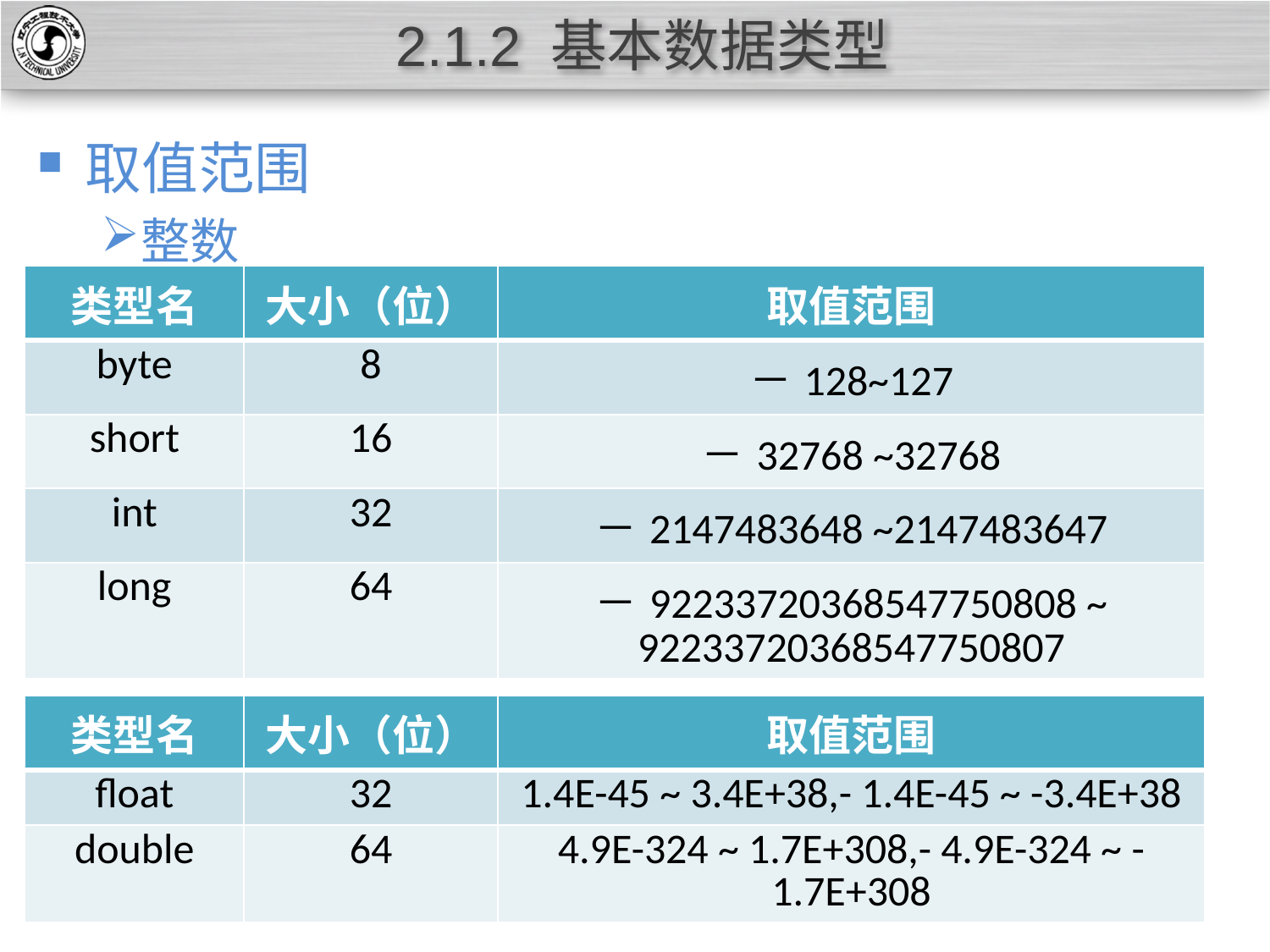

# 2.1.2 基本数据类型
取值范围
整数

浮点数
| 类型名 | 大小（位） | 取值范围 |
| --- | --- | --- |
| byte | 8 | －128~127 |
| short | 16 | －32768 ~32768 |
| int | 32 | －2147483648 ~2147483647 |
| long | 64 | －92233720368547750808 ~ 92233720368547750807 |
| 类型名 | 大小（位） | 取值范围 |
| --- | --- | --- |
| float | 32 | 1.4E-45 ~ 3.4E+38,- 1.4E-45 ~ -3.4E+38 |
| double | 64 | 4.9E-324 ~ 1.7E+308,- 4.9E-324 ~ -1.7E+308 |